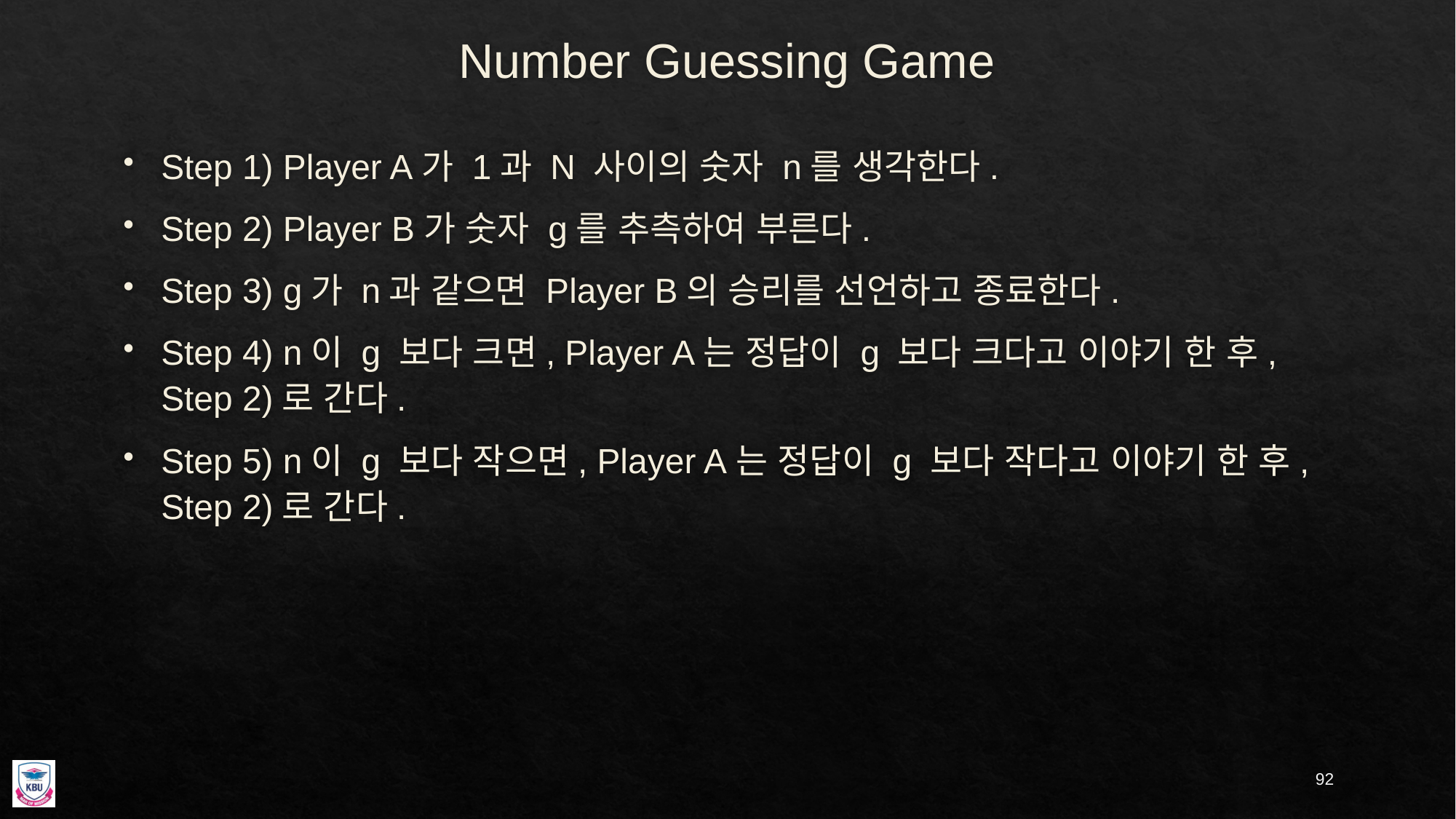

# Number Guessing Game
Step 1) Player A가 1과 N 사이의 숫자 n를 생각한다.
Step 2) Player B가 숫자 g를 추측하여 부른다.
Step 3) g가 n과 같으면 Player B의 승리를 선언하고 종료한다.
Step 4) n이 g 보다 크면, Player A는 정답이 g 보다 크다고 이야기 한 후, Step 2)로 간다.
Step 5) n이 g 보다 작으면, Player A는 정답이 g 보다 작다고 이야기 한 후, Step 2)로 간다.
92